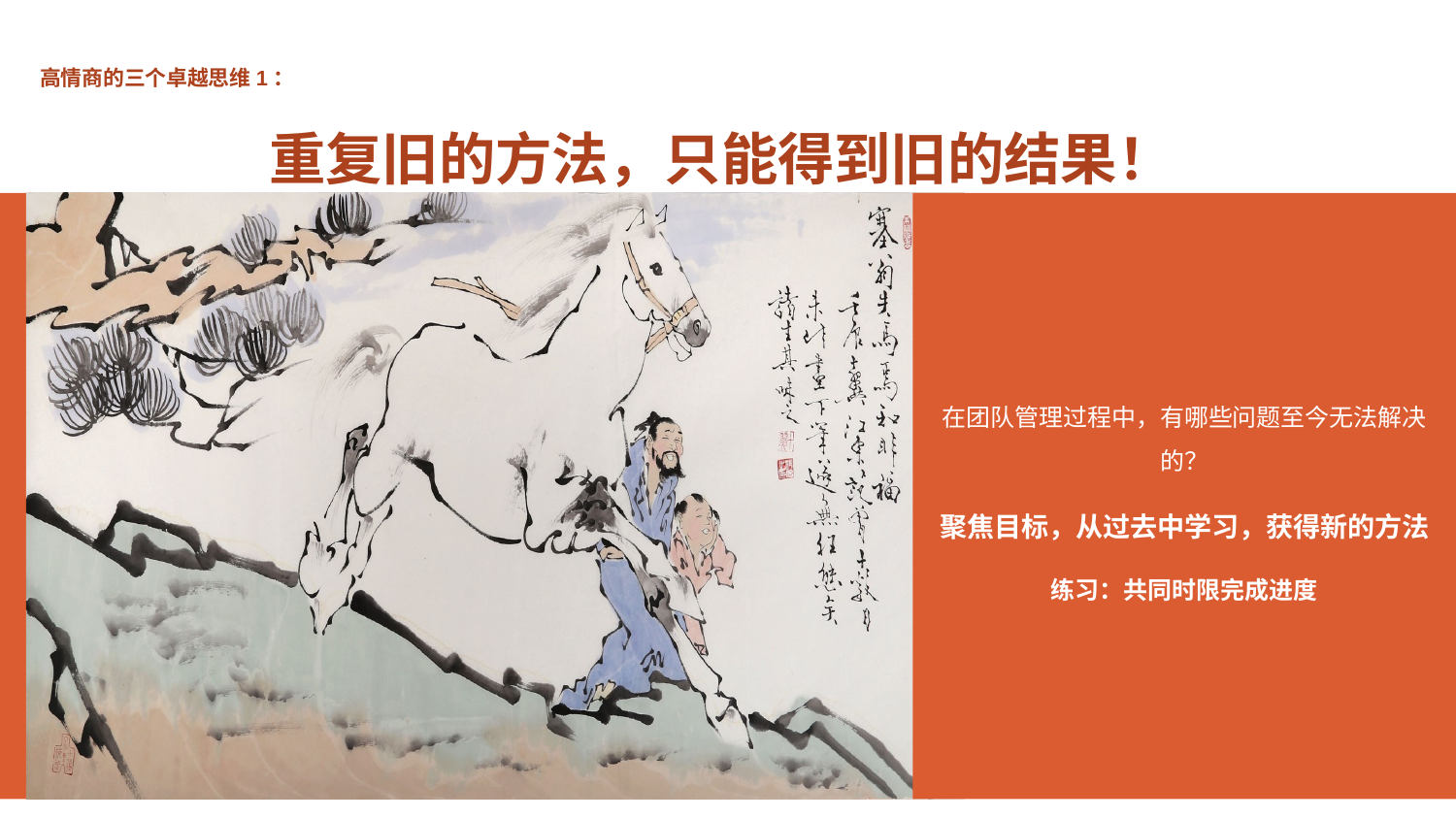

高情商的三个卓越思维1：
重复旧的方法，只能得到旧的结果！

在团队管理过程中，有哪些问题至今无法解决的？
聚焦目标，从过去中学习，获得新的方法
练习：共同时限完成进度